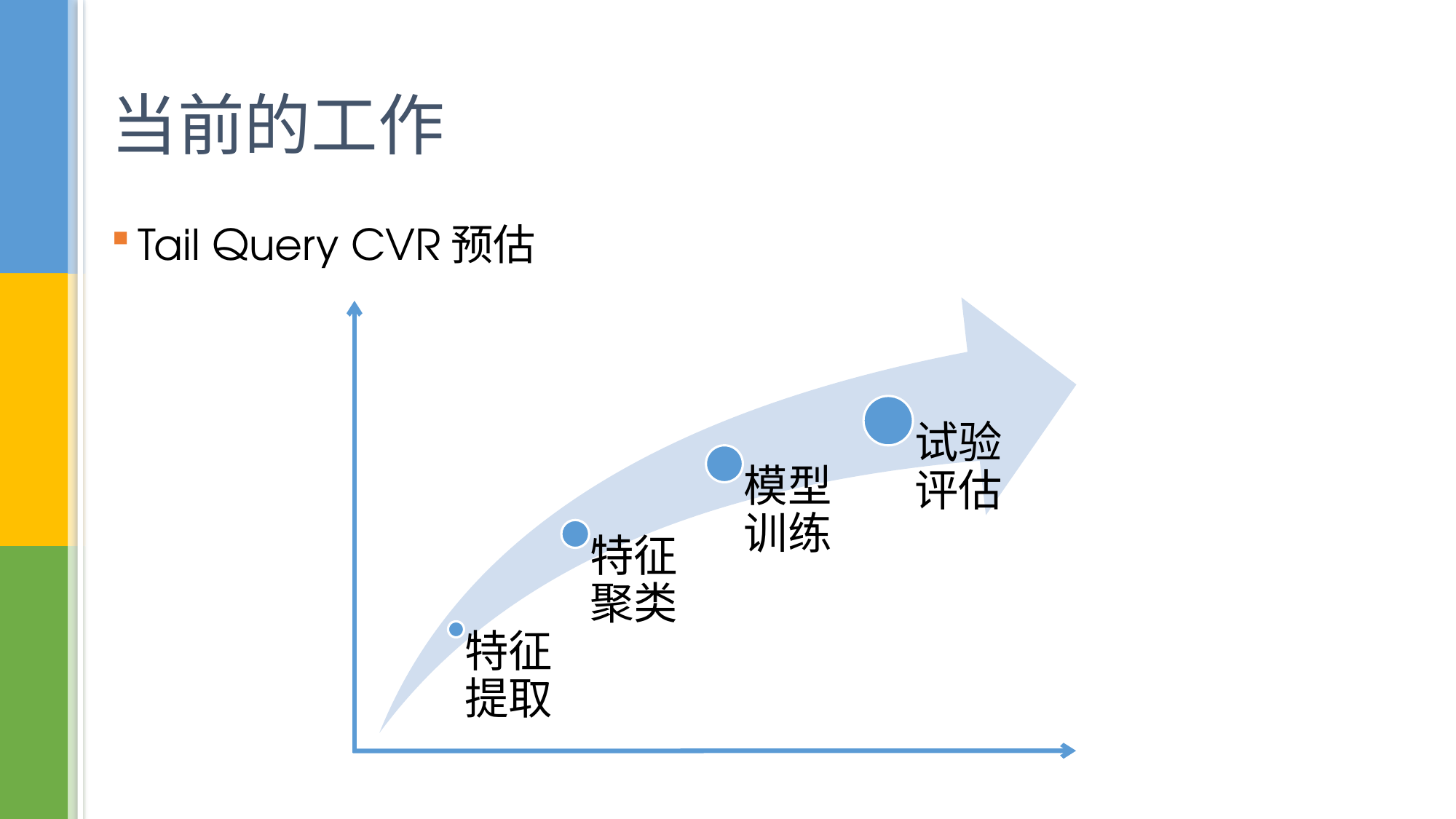

# 当前的工作
Tail Query CVR预估
特征提取
特征聚类
模型训练
试验评估